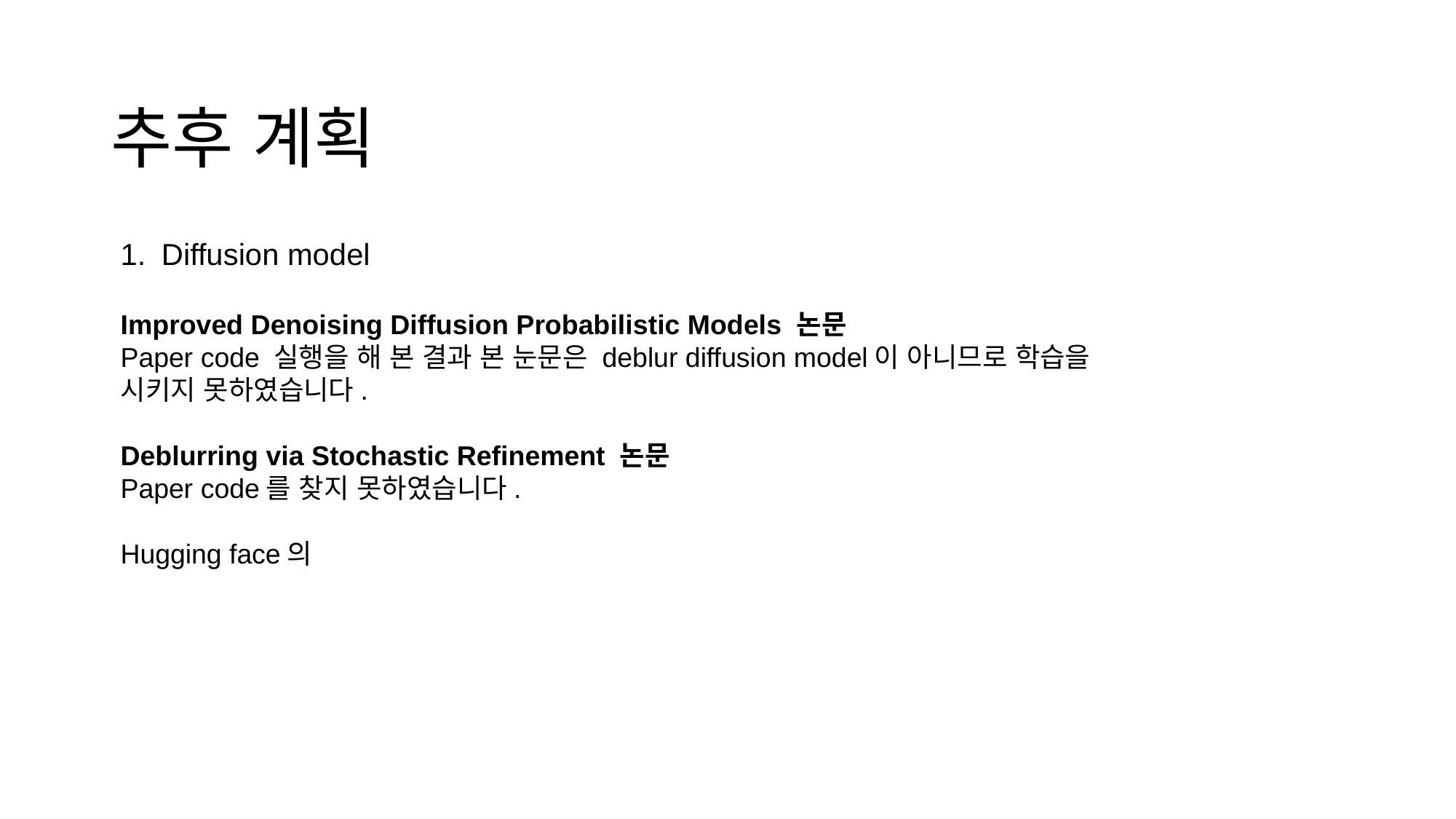

# 추후 계획
Diffusion model

Improved Denoising Diffusion Probabilistic Models 논문
Paper code 실행을 해 본 결과 본 눈문은 deblur diffusion model이 아니므로 학습을 시키지 못하였습니다.

Deblurring via Stochastic Refinement 논문
Paper code를 찾지 못하였습니다.

Hugging face의